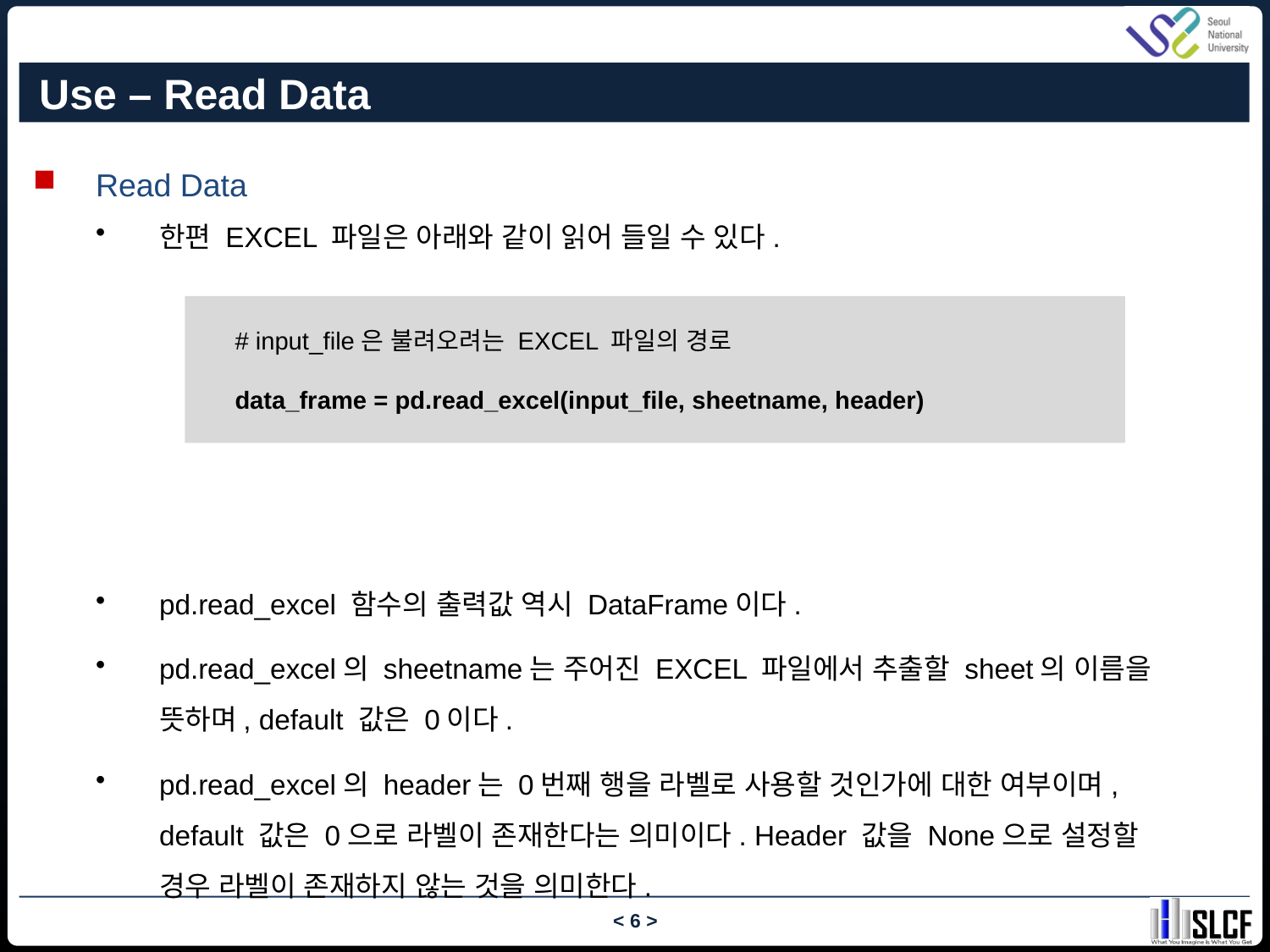

# Use – Read Data
Read Data
한편 EXCEL 파일은 아래와 같이 읽어 들일 수 있다.

pd.read_excel 함수의 출력값 역시 DataFrame이다.
pd.read_excel의 sheetname는 주어진 EXCEL 파일에서 추출할 sheet의 이름을 뜻하며, default 값은 0이다.
pd.read_excel의 header는 0번째 행을 라벨로 사용할 것인가에 대한 여부이며, default 값은 0으로 라벨이 존재한다는 의미이다. Header 값을 None으로 설정할 경우 라벨이 존재하지 않는 것을 의미한다.

# input_file은 불려오려는 EXCEL 파일의 경로

data_frame = pd.read_excel(input_file, sheetname, header)